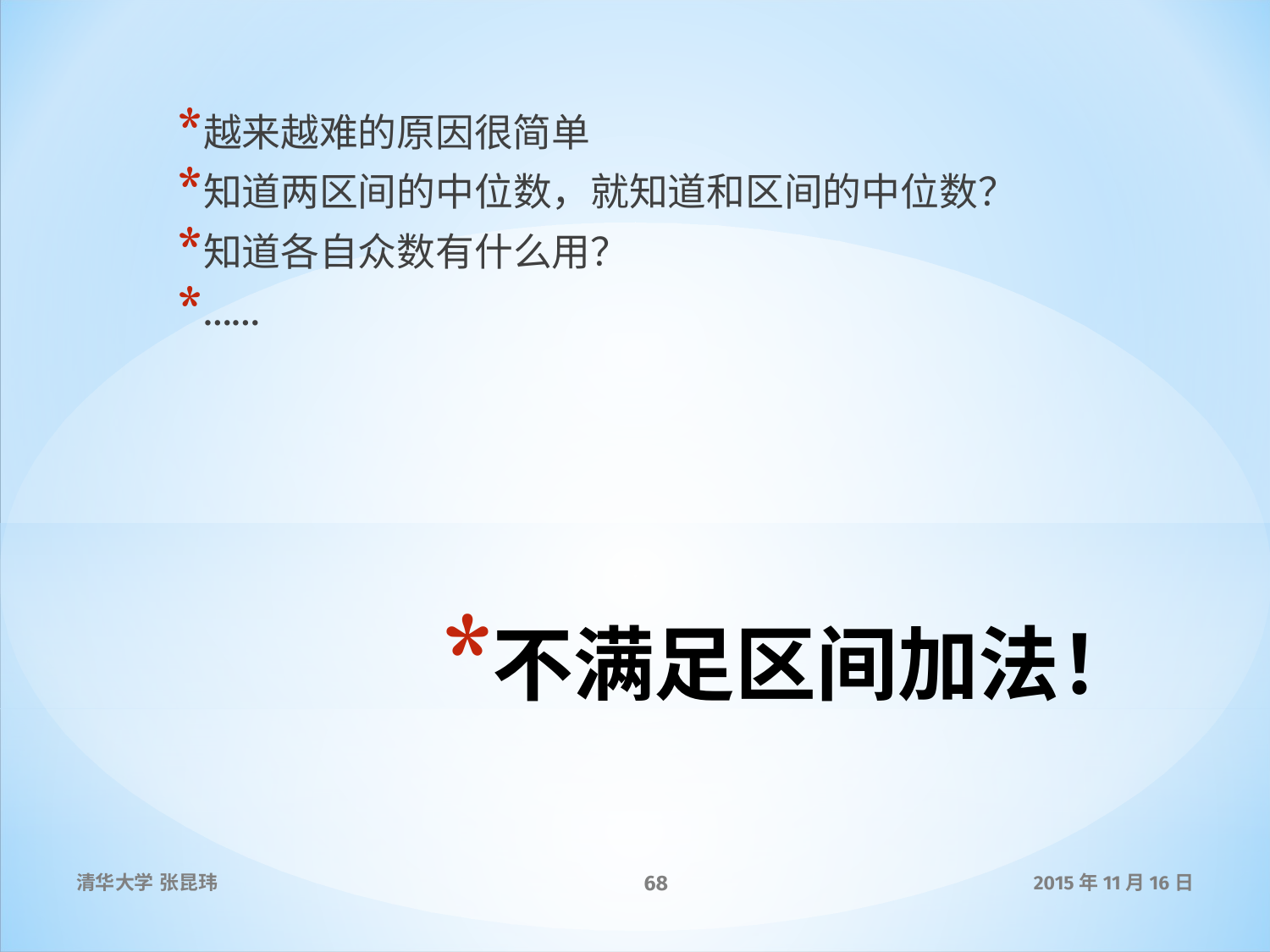

越来越难的原因很简单
知道两区间的中位数，就知道和区间的中位数？
知道各自众数有什么用？
……
# 不满足区间加法！
清华大学 张昆玮
68
2015年11月16日